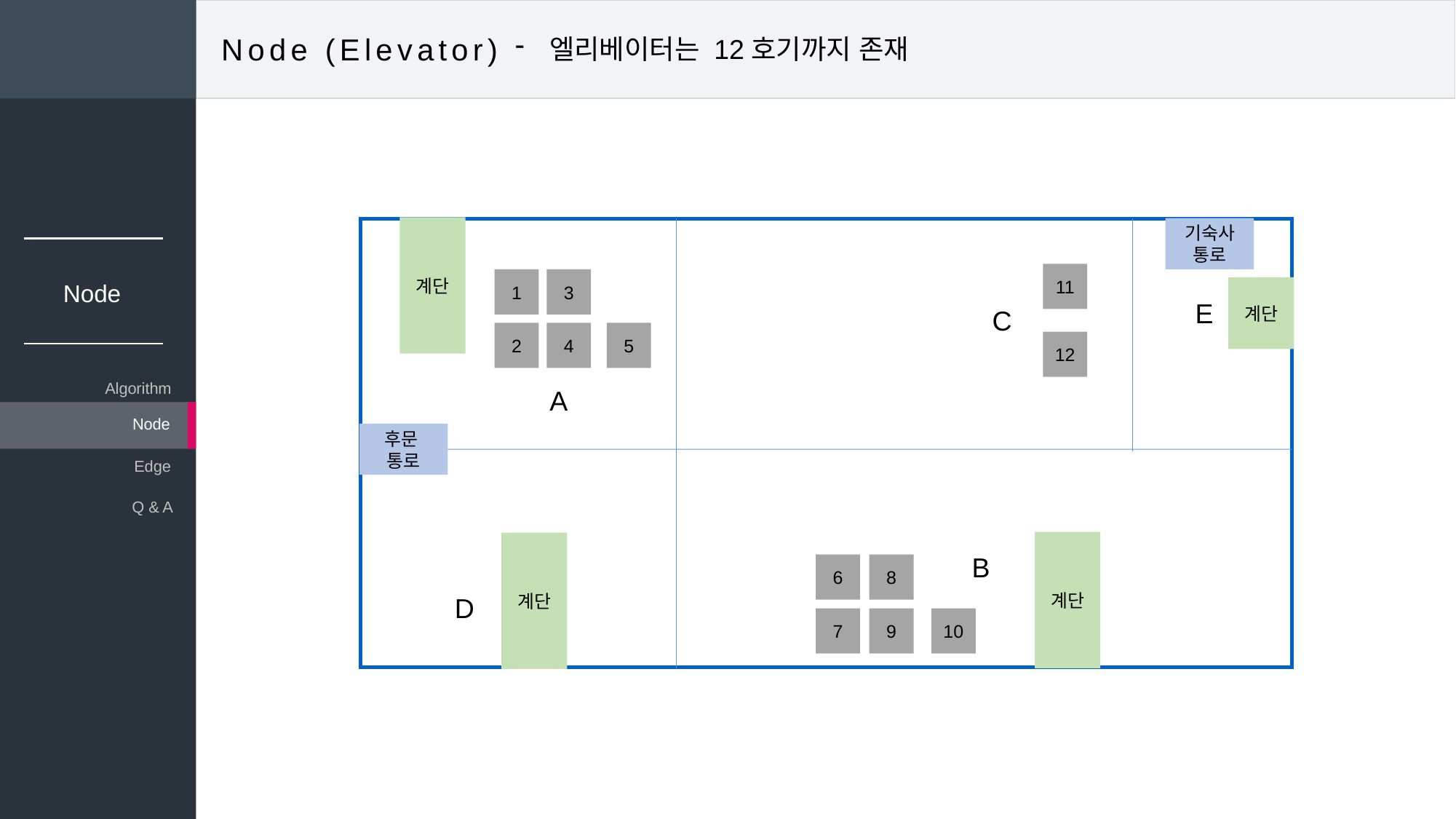

Node (Elevator)
엘리베이터는 12호기까지 존재

계단
기숙사
통로

11
12
3
1
4
5
2
후문
통로
6
8
9
10
7
Node
계단
E
C

Algorithm
Node
Edge
Q & A
A

계단
계단
B
D